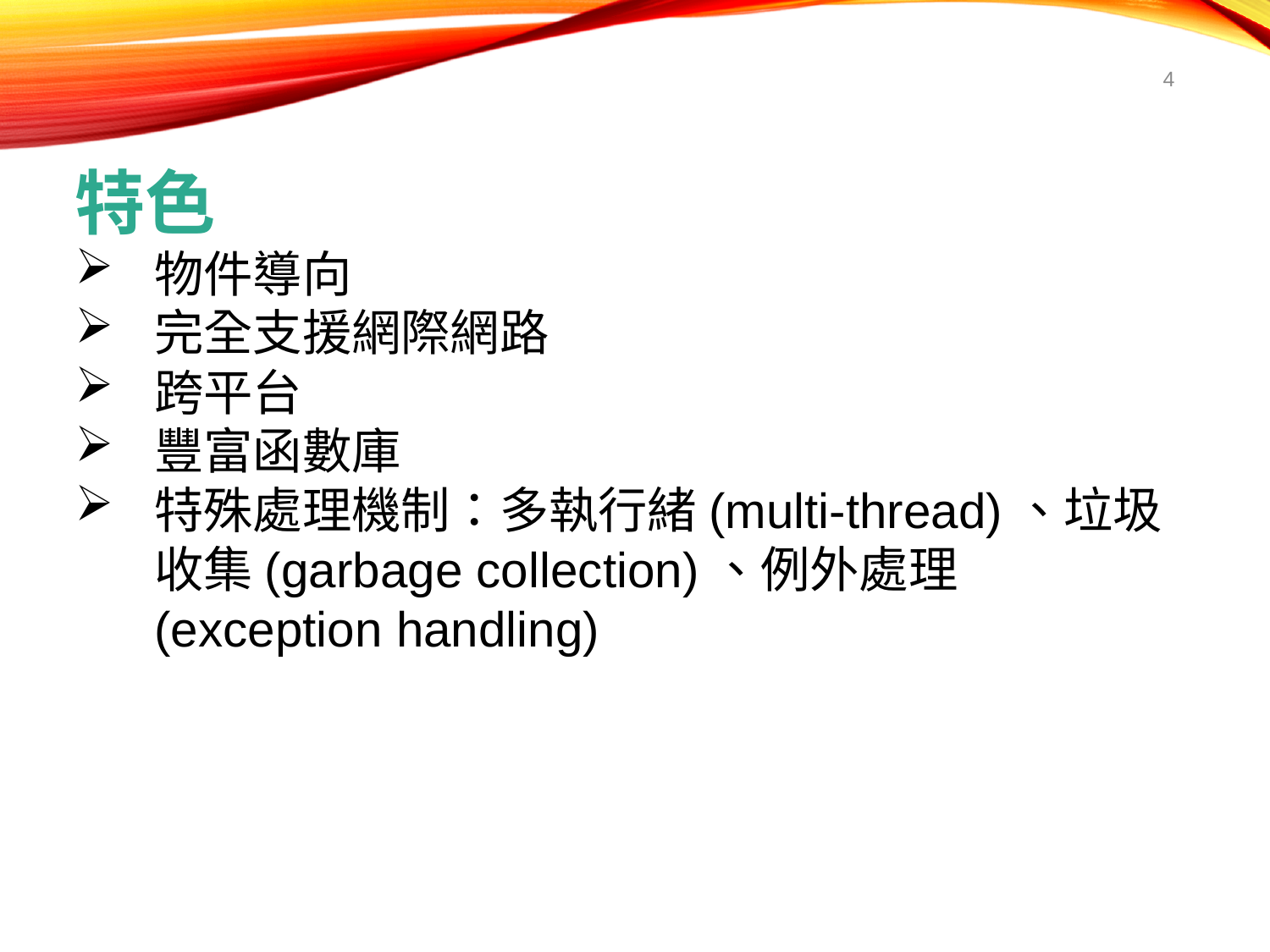

4
特色
物件導向
完全支援網際網路
跨平台
豐富函數庫
特殊處理機制：多執行緒(multi-thread)、垃圾收集(garbage collection)、例外處理(exception handling)